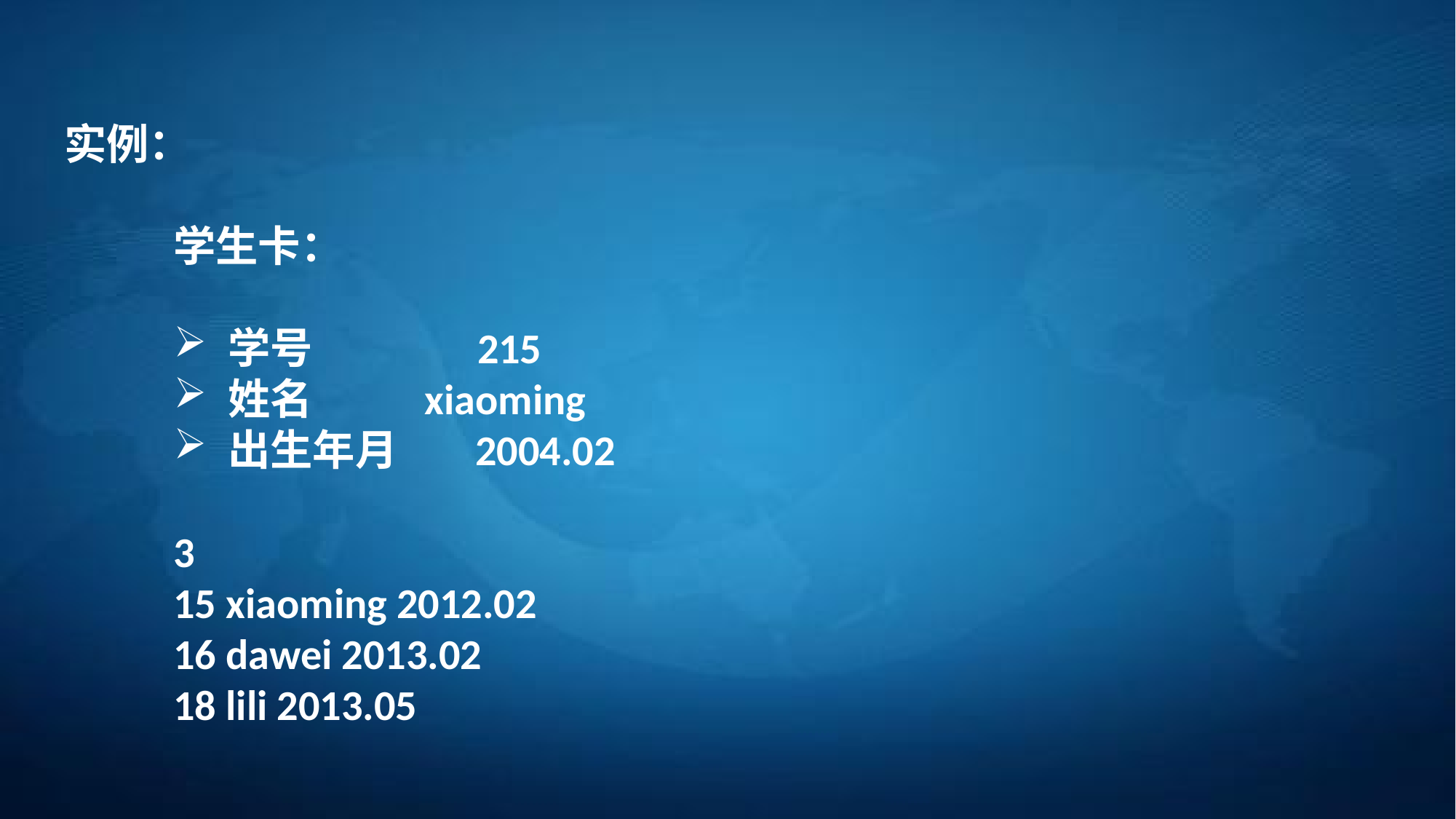

实例：

	学生卡：

学号                215
姓名	        xiaoming
出生年月       2004.02

3
15 xiaoming 2012.02
16 dawei 2013.02
18 lili 2013.05